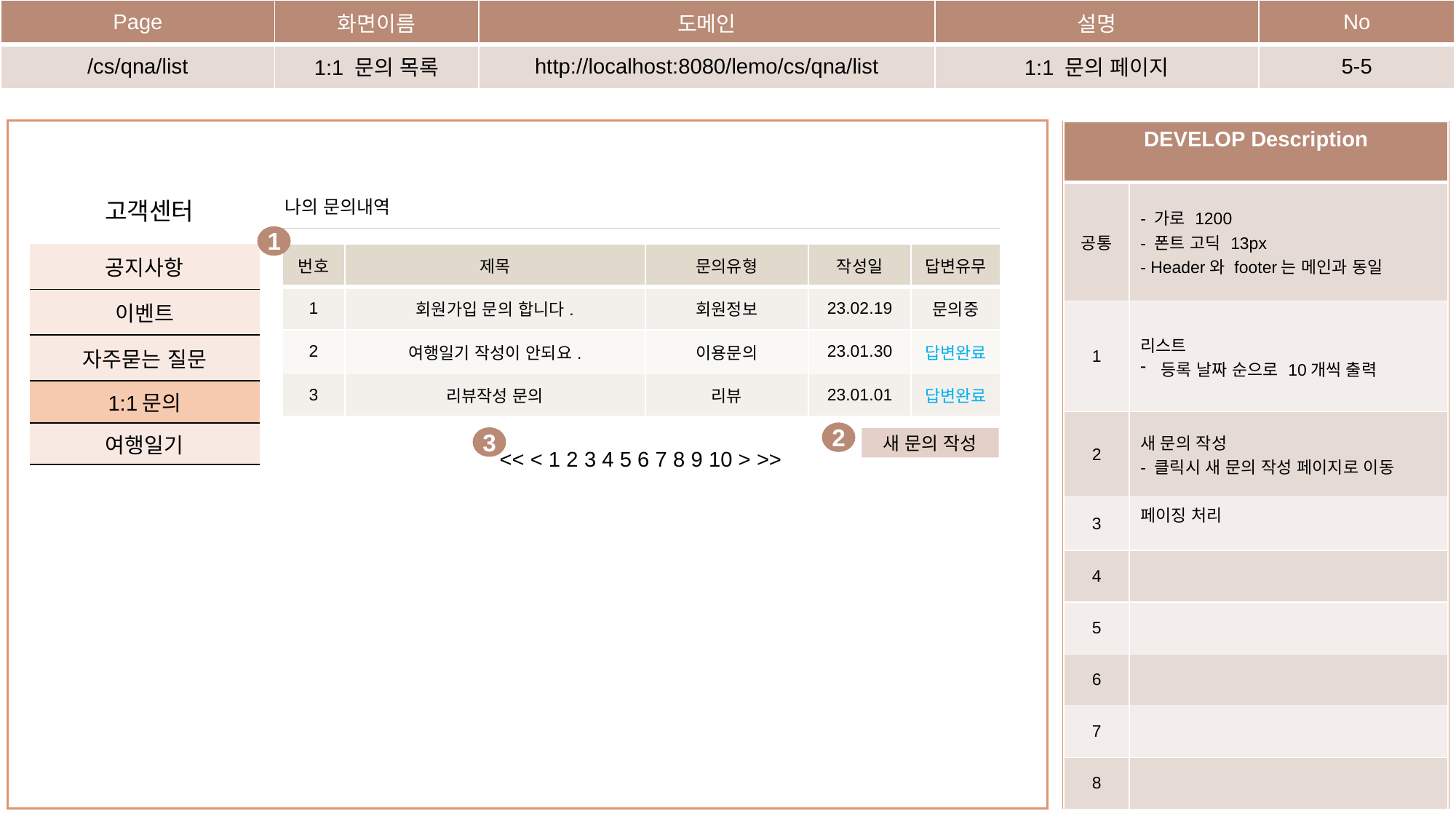

| Page | 화면이름 | 도메인 | 설명 | No |
| --- | --- | --- | --- | --- |
| /cs/qna/list | 1:1 문의 목록 | http://localhost:8080/lemo/cs/qna/list | 1:1 문의 페이지 | 5-5 |

| DEVELOP Description |  |
| --- | --- |
| 공통 | - 가로 1200 - 폰트 고딕 13px - Header와 footer는 메인과 동일 |
| 1 | 리스트 등록 날짜 순으로 10개씩 출력 |
| 2 | 새 문의 작성 - 클릭시 새 문의 작성 페이지로 이동 |
| 3 | 페이징 처리 |
| 4 |  |
| 5 |  |
| 6 |  |
| 7 |  |
| 8 |  |

나의 문의내역
고객센터
1

| 공지사항 |
| --- |
| 이벤트 |
| 자주묻는 질문 |
| 1:1문의 |
| 여행일기 |
| 번호 | 제목 | 문의유형 | 작성일 | 답변유무 |
| --- | --- | --- | --- | --- |
| 1 | 회원가입 문의 합니다. | 회원정보 | 23.02.19 | 문의중 |
| 2 | 여행일기 작성이 안되요. | 이용문의 | 23.01.30 | 답변완료 |
| 3 | 리뷰작성 문의 | 리뷰 | 23.01.01 | 답변완료 |
2
3

새 문의 작성
<< < 1 2 3 4 5 6 7 8 9 10 > >>